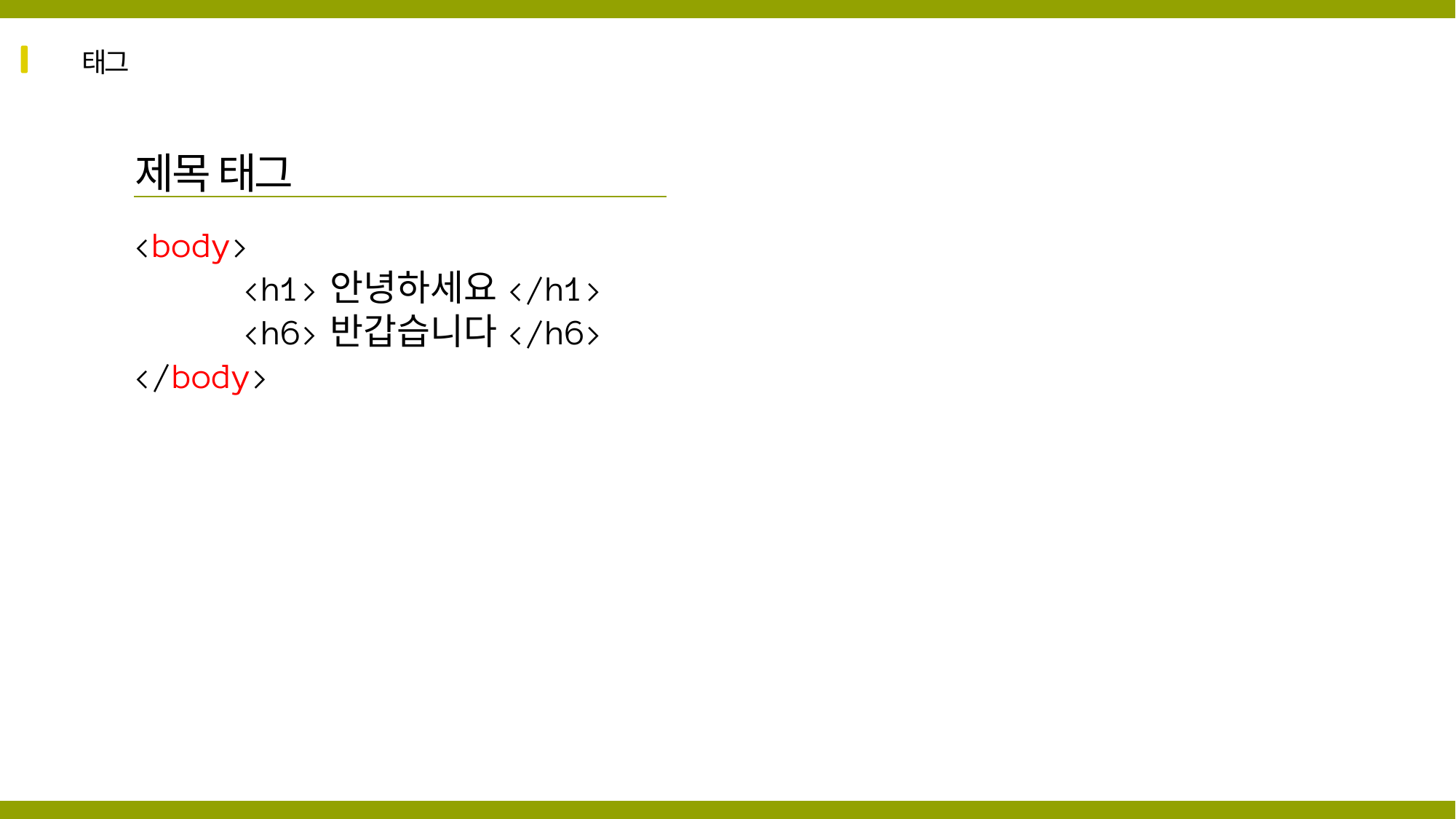

태그

제목 태그
<body>
	<h1>안녕하세요</h1>
	<h6>반갑습니다</h6>
</body>